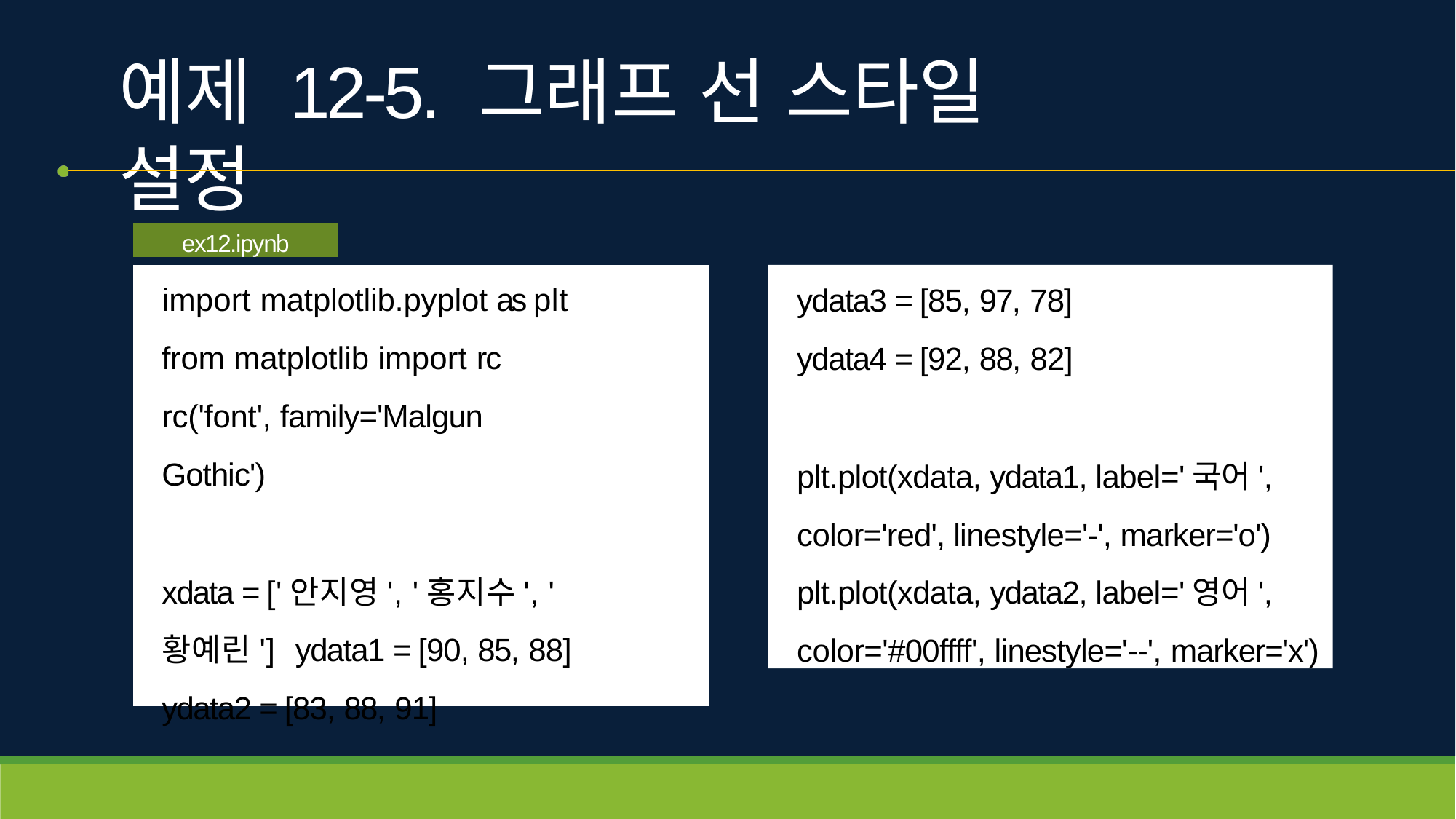

# 예제 12-5. 그래프 선 스타일 설정

ex12.ipynb
import matplotlib.pyplot as plt  from matplotlib import rc  rc('font', family='Malgun Gothic')

xdata = ['안지영', '홍지수', '황예린']  ydata1 = [90, 85, 88]
ydata2 = [83, 88, 91]

ydata3 = [85, 97, 78]
ydata4 = [92, 88, 82]

plt.plot(xdata, ydata1, label='국어',  color='red', linestyle='-', marker='o')  plt.plot(xdata, ydata2, label='영어',  color='#00ffff', linestyle='--', marker='x')